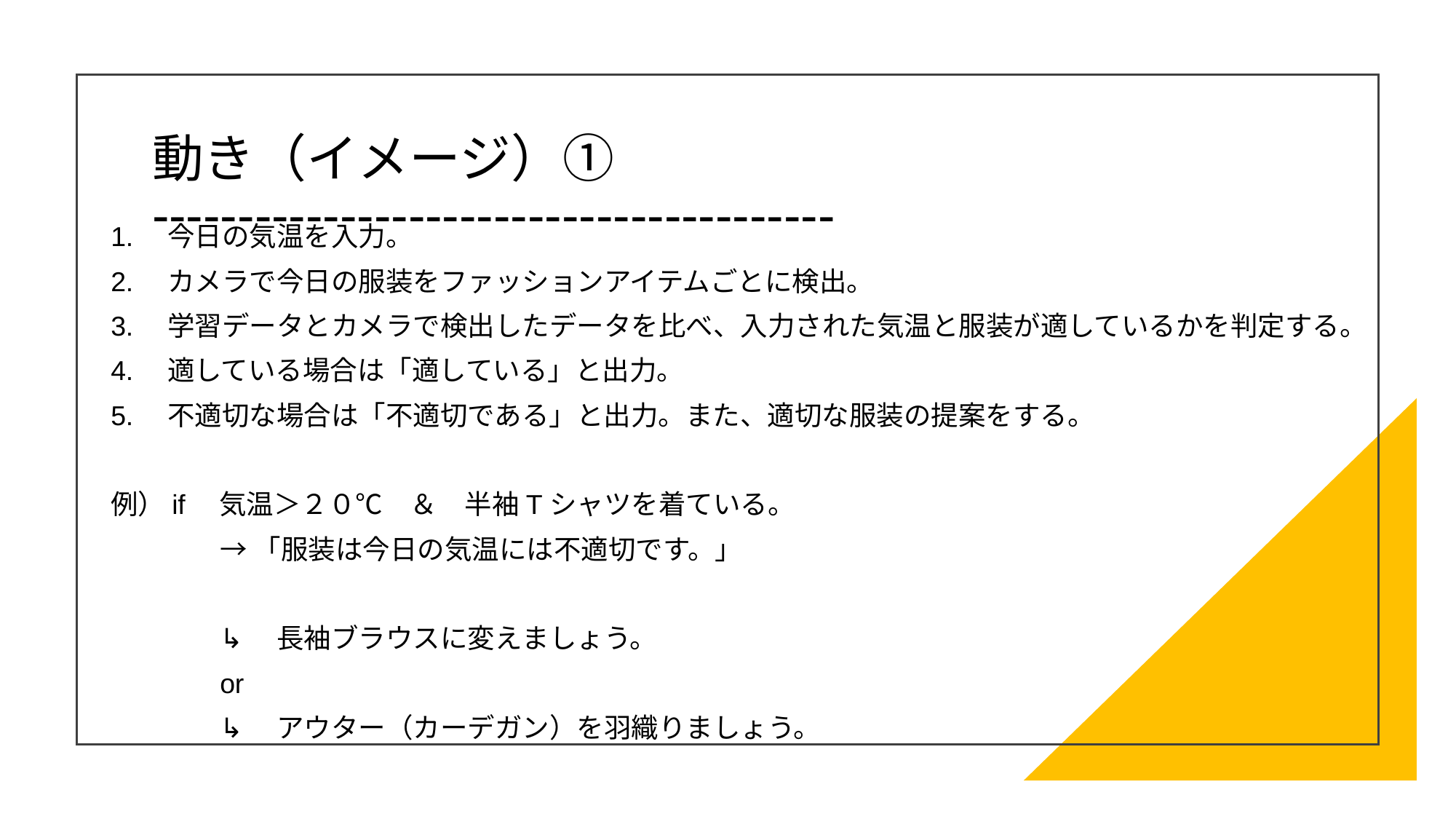

# 動き（イメージ）① ----------------------------------------
1.　今日の気温を入力。
2.　カメラで今日の服装をファッションアイテムごとに検出。
3.　学習データとカメラで検出したデータを比べ、入力された気温と服装が適しているかを判定する。
4.　適している場合は「適している」と出力。
5.　不適切な場合は「不適切である」と出力。また、適切な服装の提案をする。

例）if　気温＞２０℃　＆　半袖Tシャツを着ている。
	→「服装は今日の気温には不適切です。」

	↳　長袖ブラウスに変えましょう。
	or
	↳　アウター（カーデガン）を羽織りましょう。